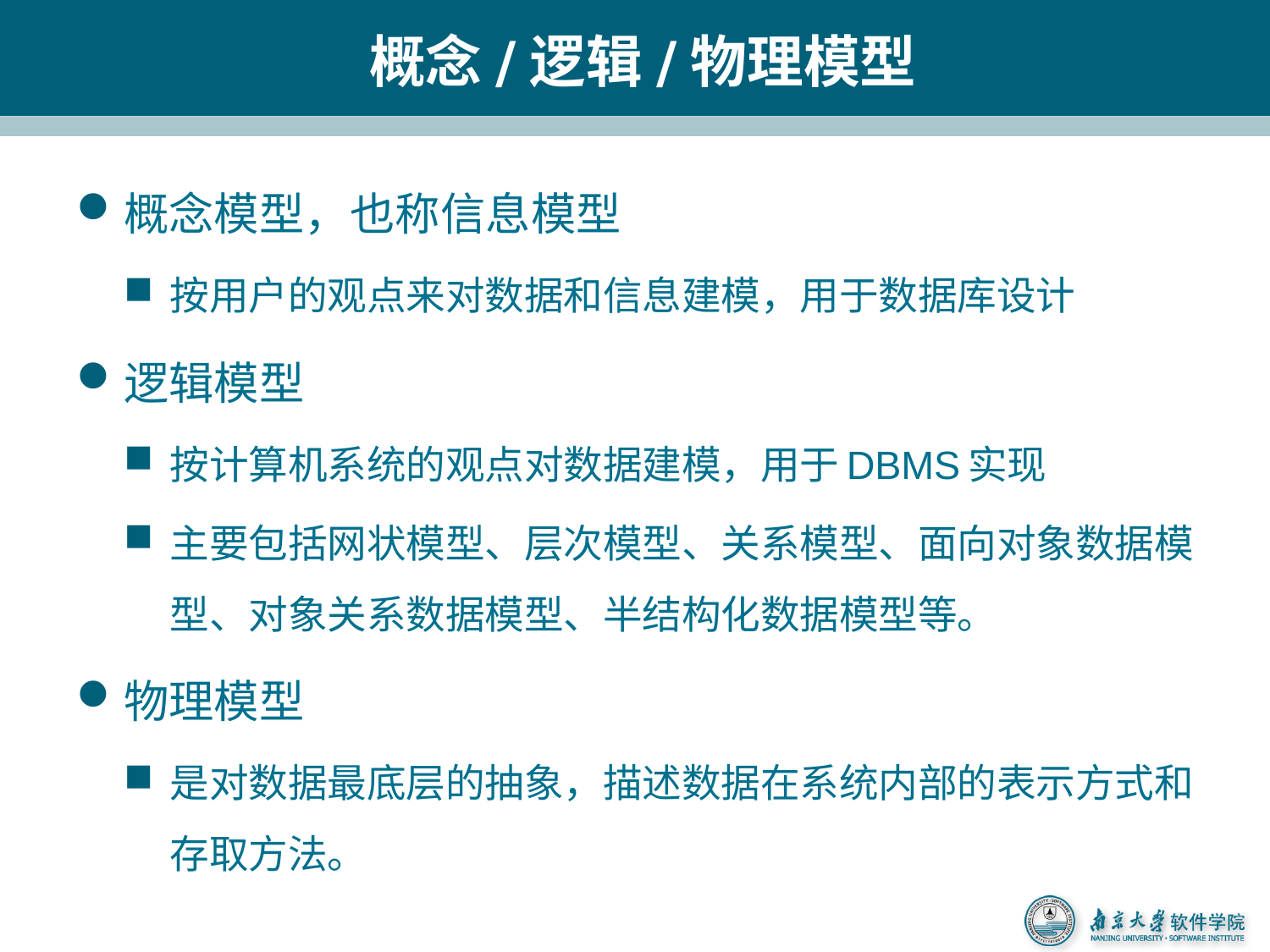

# 概念/逻辑/物理模型
概念模型，也称信息模型
按用户的观点来对数据和信息建模，用于数据库设计
逻辑模型
按计算机系统的观点对数据建模，用于DBMS实现
主要包括网状模型、层次模型、关系模型、面向对象数据模型、对象关系数据模型、半结构化数据模型等。
物理模型
是对数据最底层的抽象，描述数据在系统内部的表示方式和存取方法。